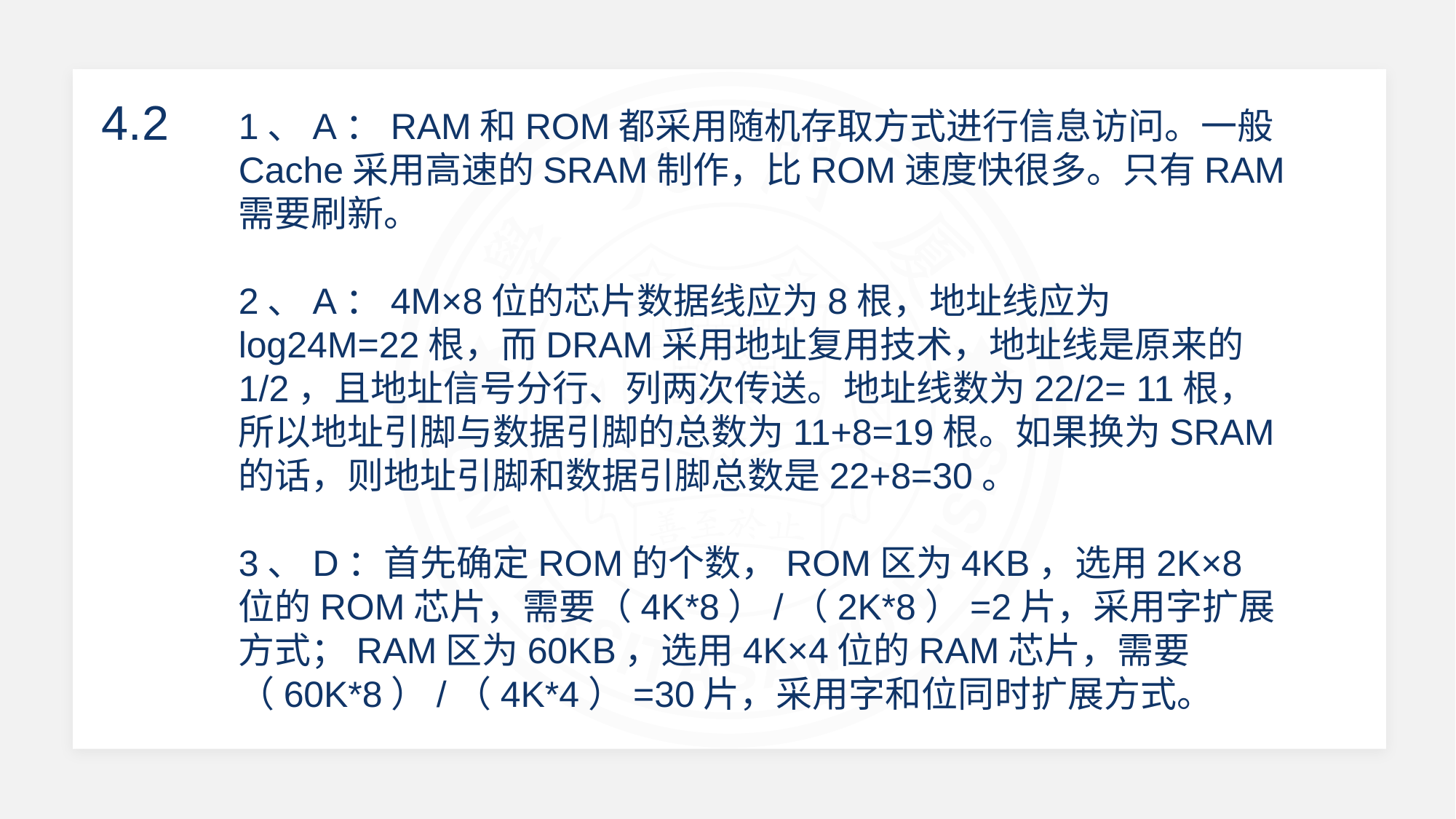

4.2
1、A：RAM和ROM都采用随机存取方式进行信息访问。一般Cache采用高速的SRAM制作，比ROM速度快很多。只有RAM需要刷新。

2、A：4M×8位的芯片数据线应为8根，地址线应为log24M=22根，而DRAM采用地址复用技术，地址线是原来的1/2，且地址信号分行、列两次传送。地址线数为22/2= 11根，所以地址引脚与数据引脚的总数为11+8=19根。如果换为SRAM的话，则地址引脚和数据引脚总数是22+8=30。

3、D：首先确定ROM的个数，ROM区为4KB，选用2K×8位的ROM芯片，需要（4K*8）/（2K*8）=2片，采用字扩展方式；RAM区为60KB，选用4K×4位的RAM芯片，需要（60K*8）/（4K*4）=30片，采用字和位同时扩展方式。